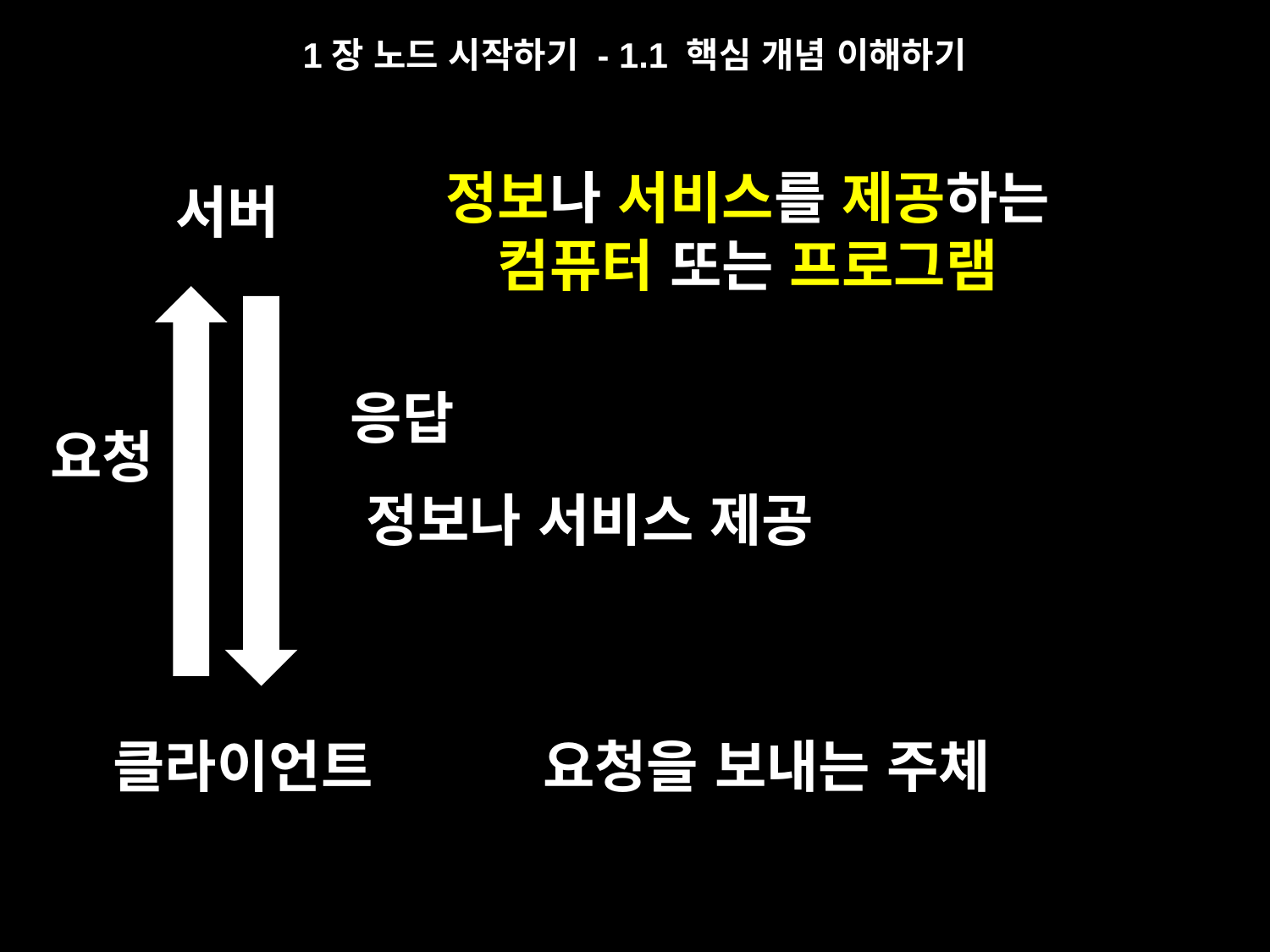

1장 노드 시작하기 - 1.1 핵심 개념 이해하기
정보나 서비스를 제공하는
컴퓨터 또는 프로그램
서버

응답
요청
정보나 서비스 제공
요청을 보내는 주체
클라이언트